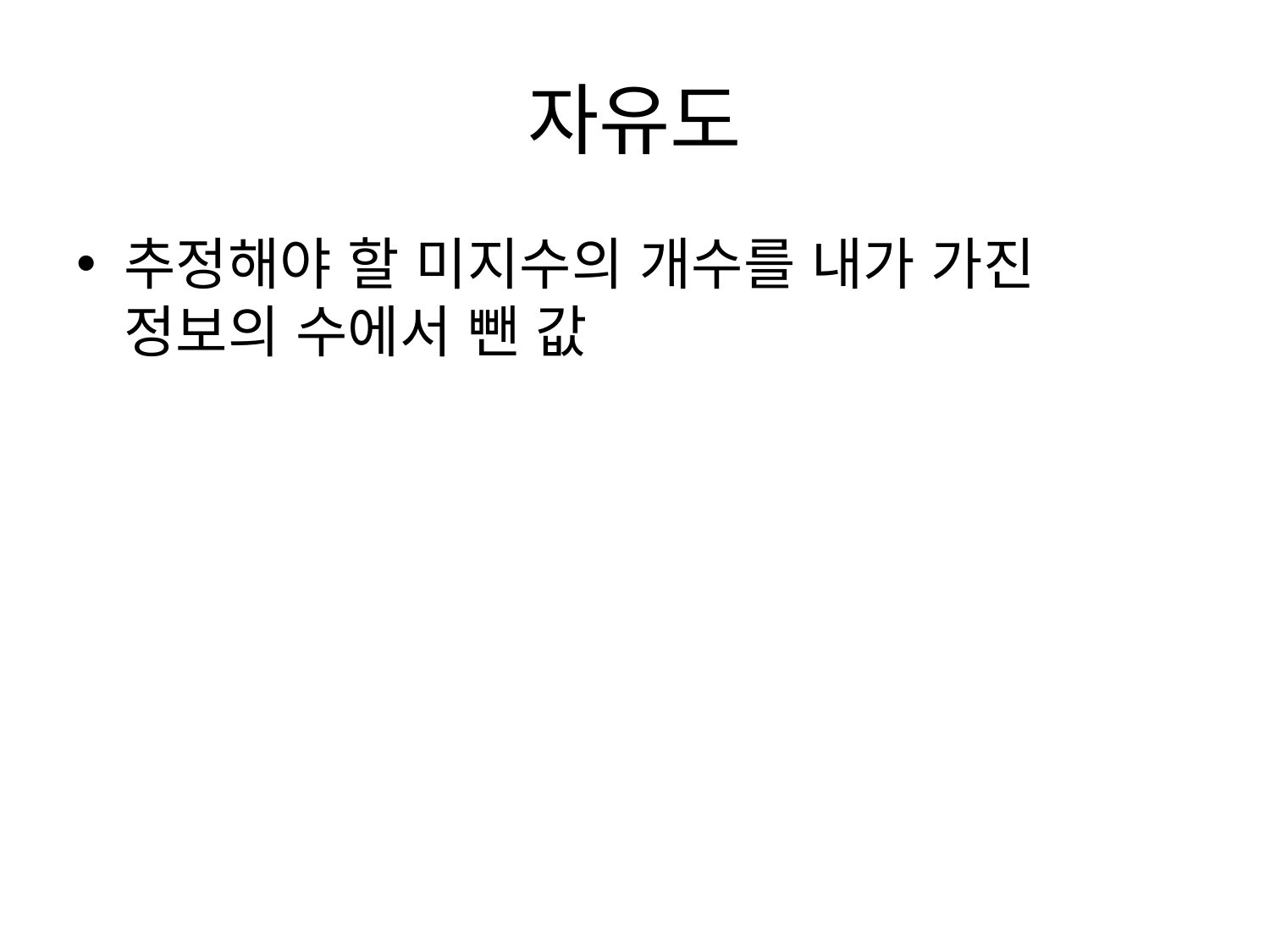

# 자유도
추정해야 할 미지수의 개수를 내가 가진 정보의 수에서 뺀 값